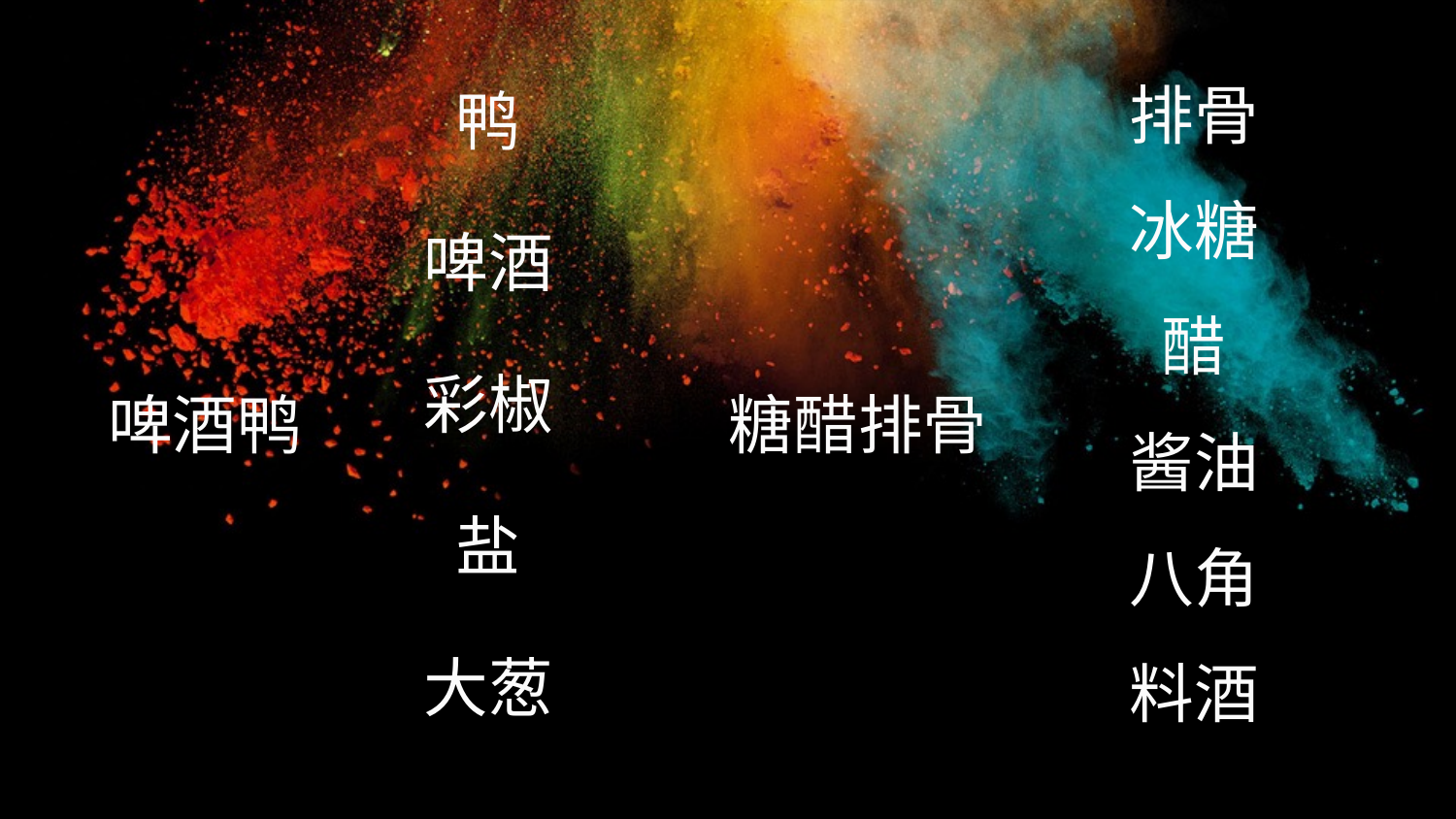

排骨
鸭
冰糖
啤酒
醋
彩椒
啤酒鸭
糖醋排骨
酱油
盐
八角
大葱
料酒